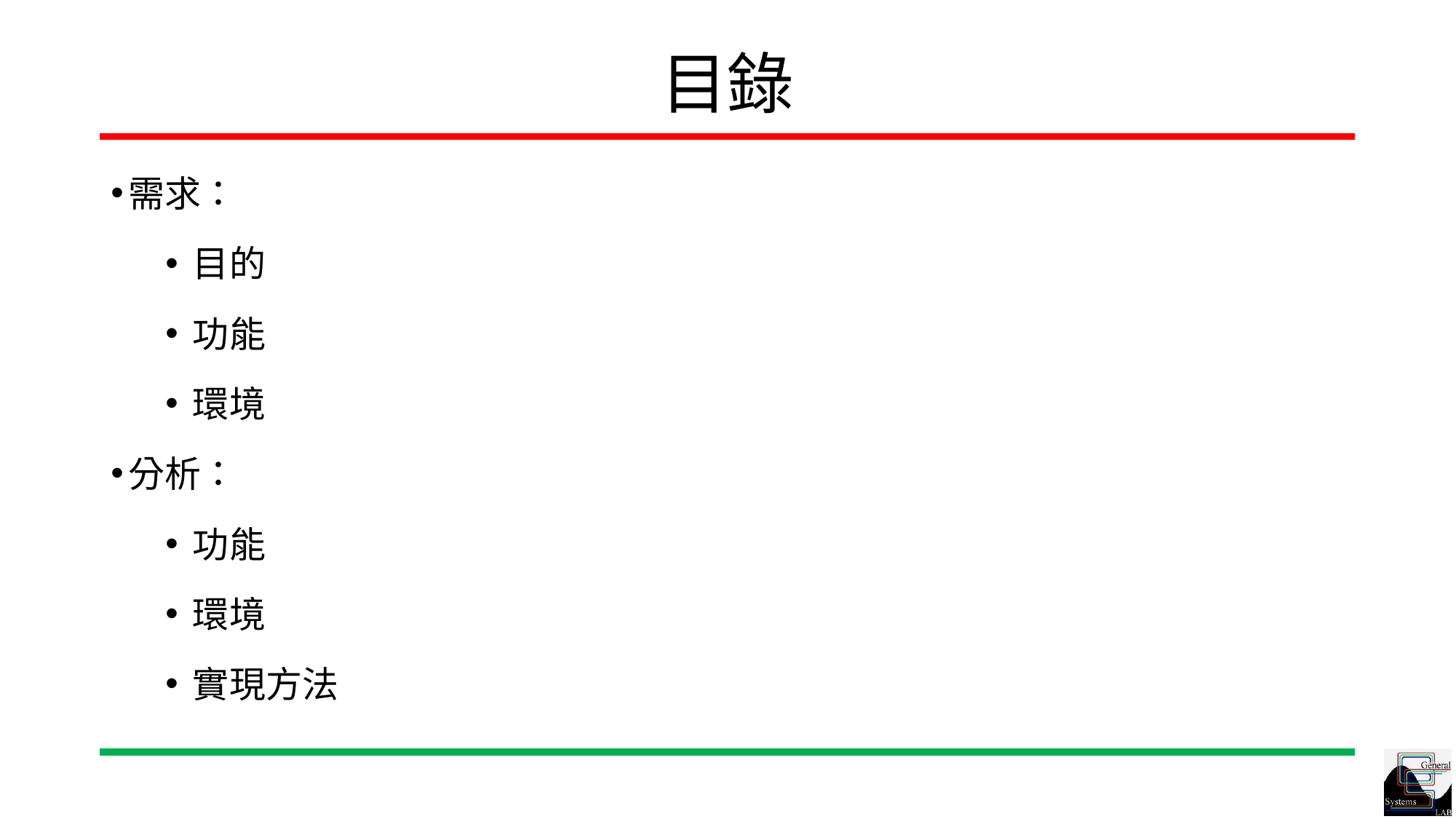

# 目錄
需求：
目的
功能
環境
分析：
功能
環境
實現方法